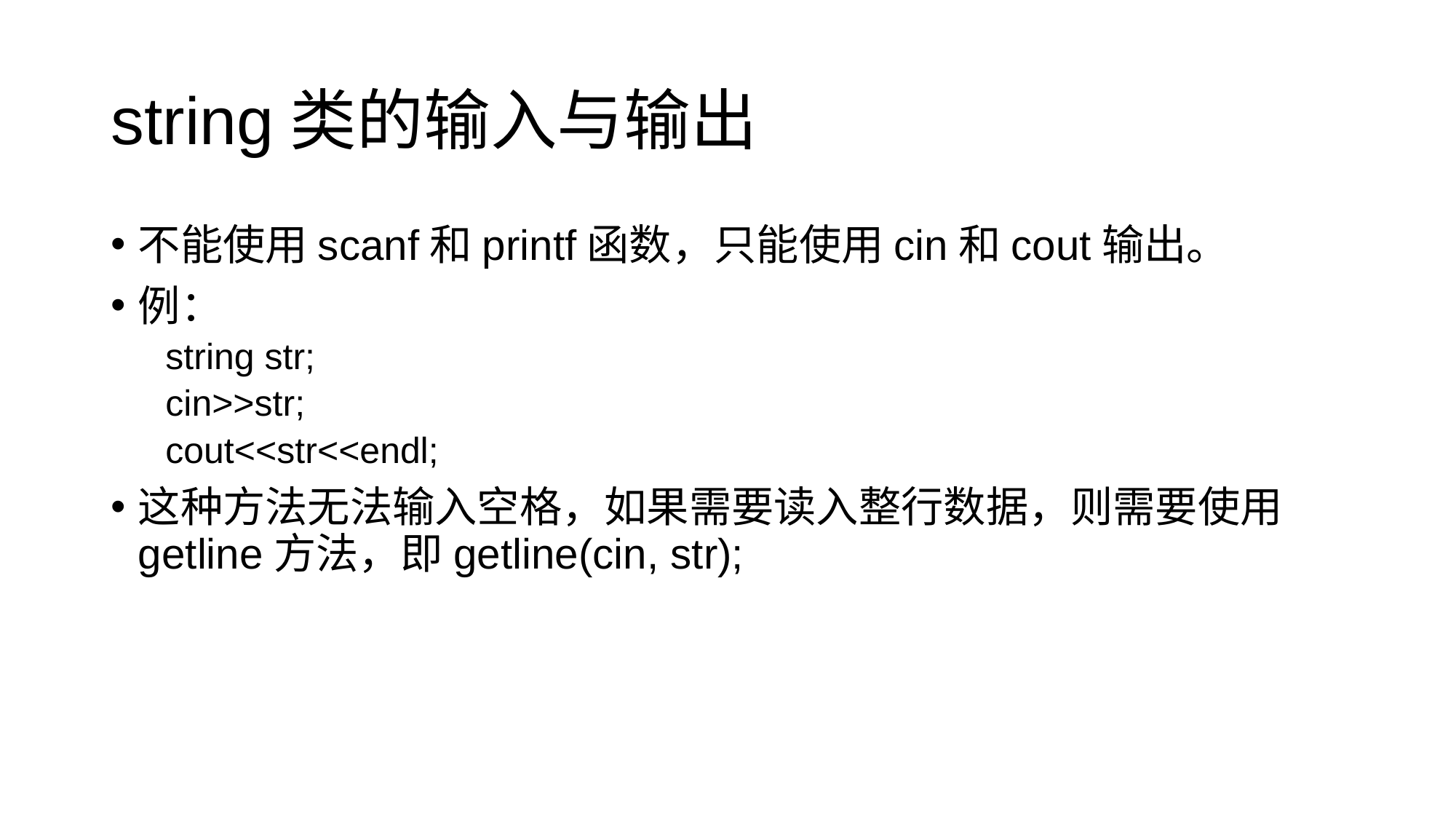

# string类的输入与输出
不能使用scanf和printf函数，只能使用cin和cout输出。
例：
string str;
cin>>str;
cout<<str<<endl;
这种方法无法输入空格，如果需要读入整行数据，则需要使用getline方法，即getline(cin, str);